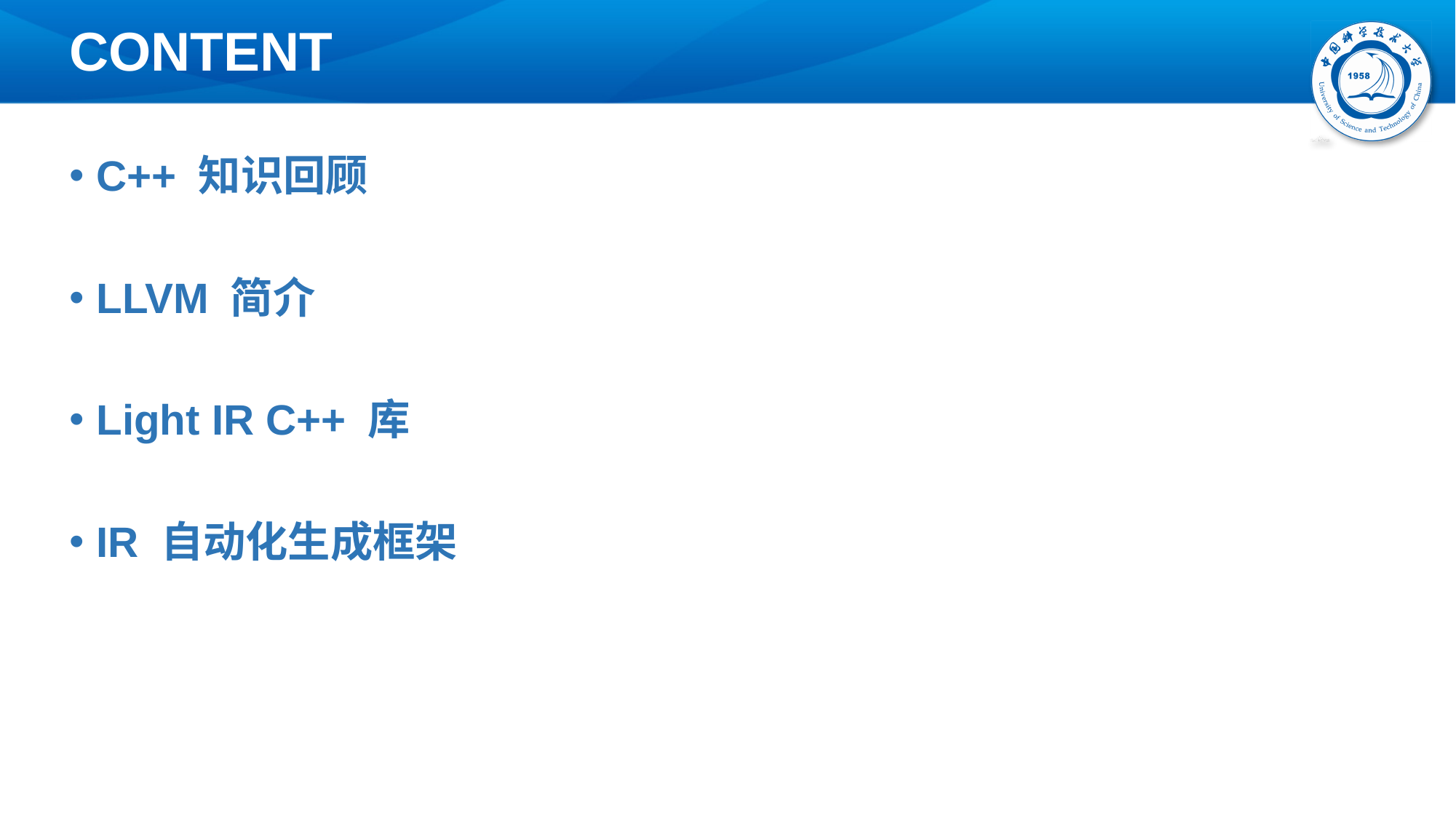

# CONTENT
C++ 知识回顾

LLVM 简介

Light IR C++ 库

IR 自动化生成框架